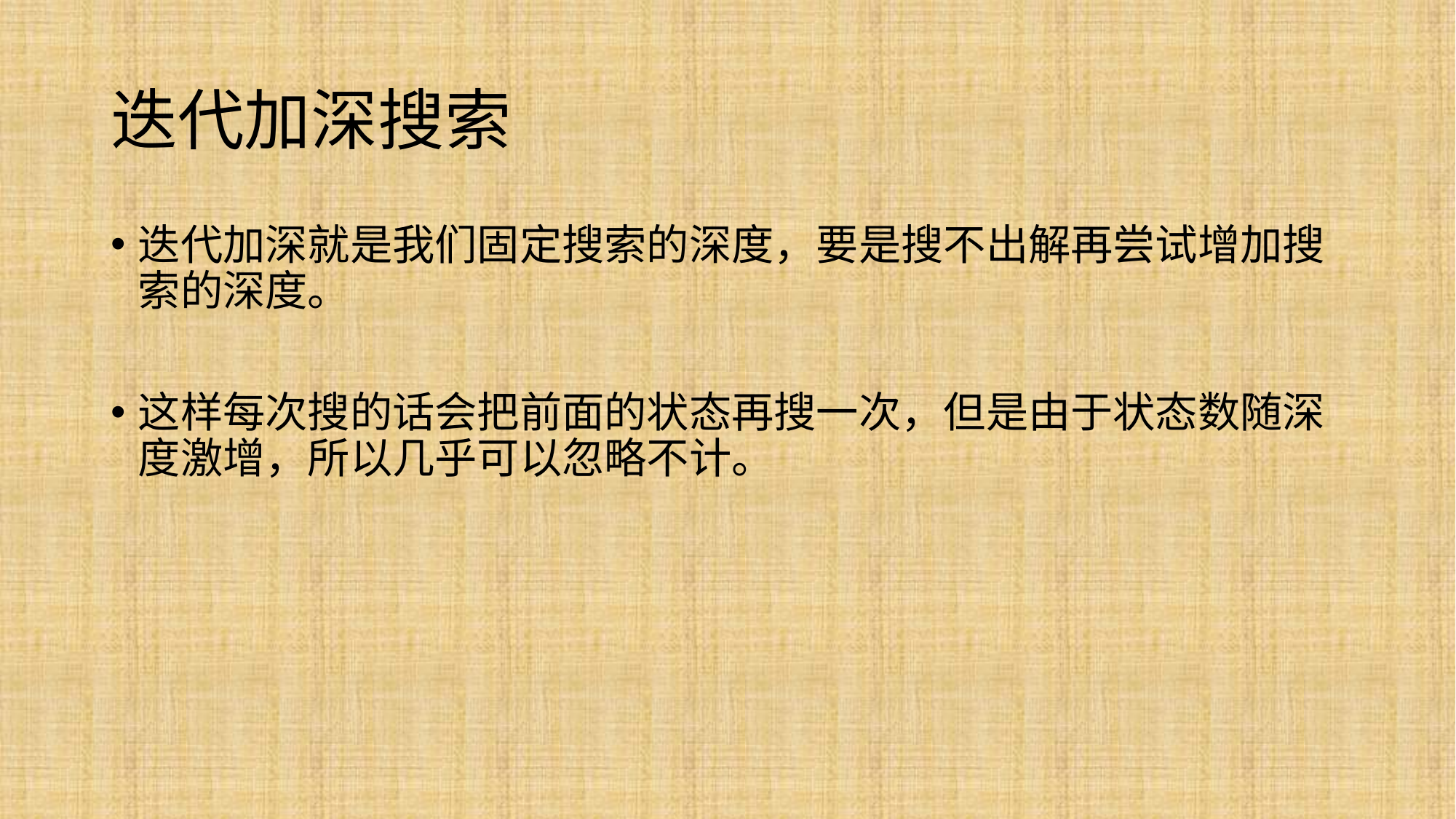

# 迭代加深搜索
迭代加深就是我们固定搜索的深度，要是搜不出解再尝试增加搜索的深度。

这样每次搜的话会把前面的状态再搜一次，但是由于状态数随深度激增，所以几乎可以忽略不计。